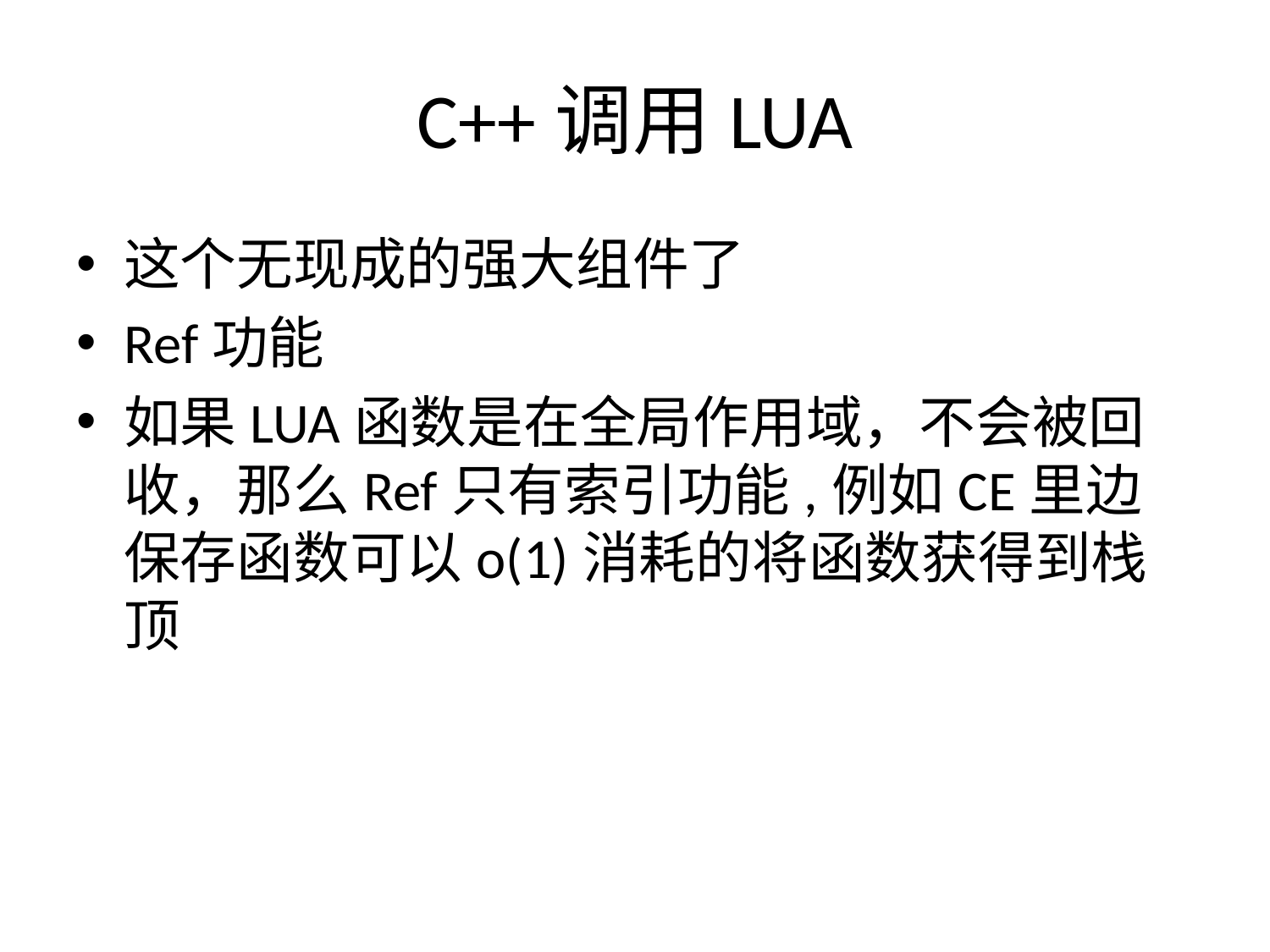

# C++调用LUA
这个无现成的强大组件了
Ref功能
如果LUA函数是在全局作用域，不会被回收，那么Ref只有索引功能,例如CE里边保存函数可以o(1)消耗的将函数获得到栈顶